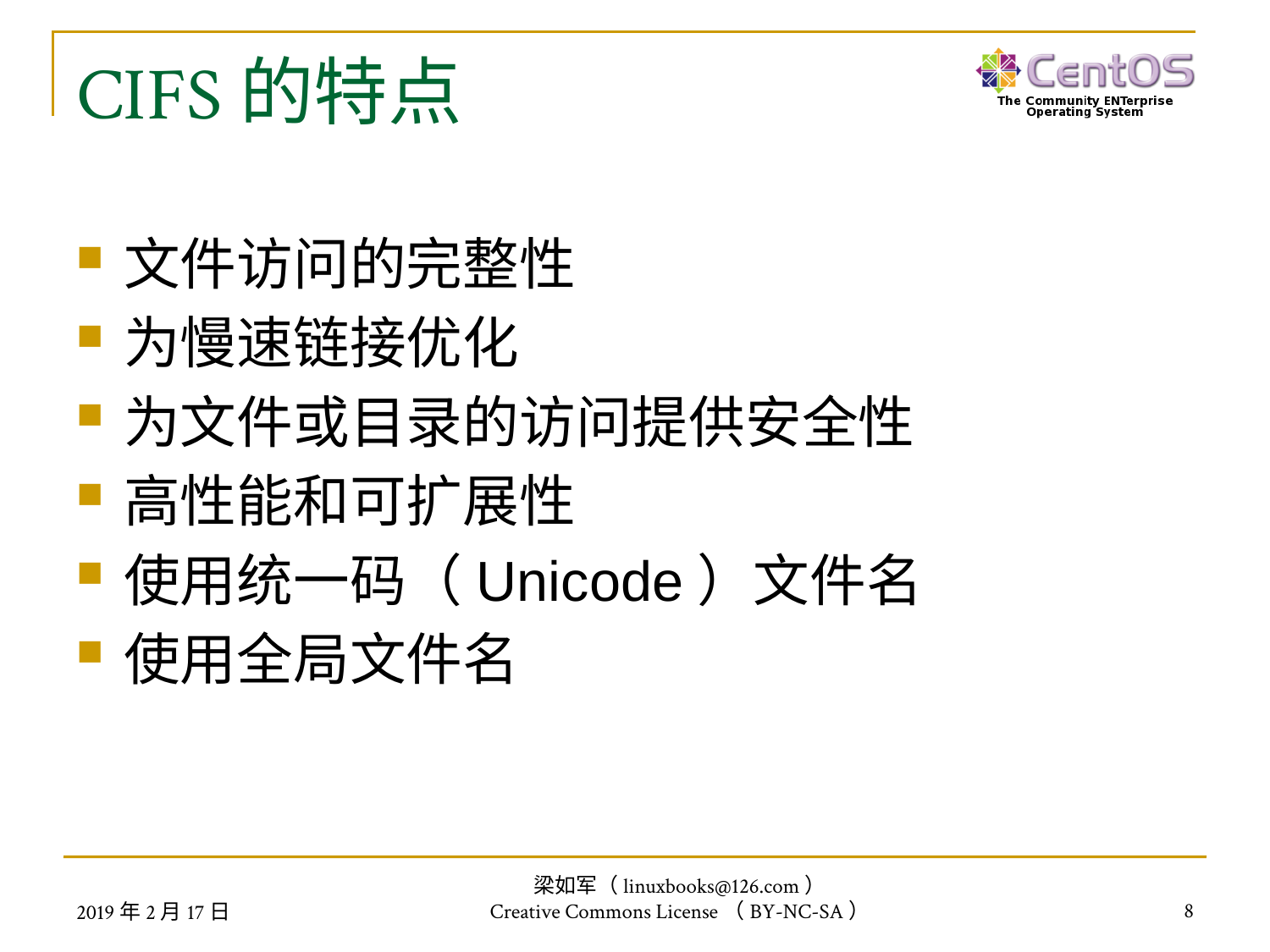

# CIFS的特点
文件访问的完整性
为慢速链接优化
为文件或目录的访问提供安全性
高性能和可扩展性
使用统一码（Unicode）文件名
使用全局文件名
梁如军（linuxbooks@126.com）
Creative Commons License（BY-NC-SA）
2019年2月17日
8